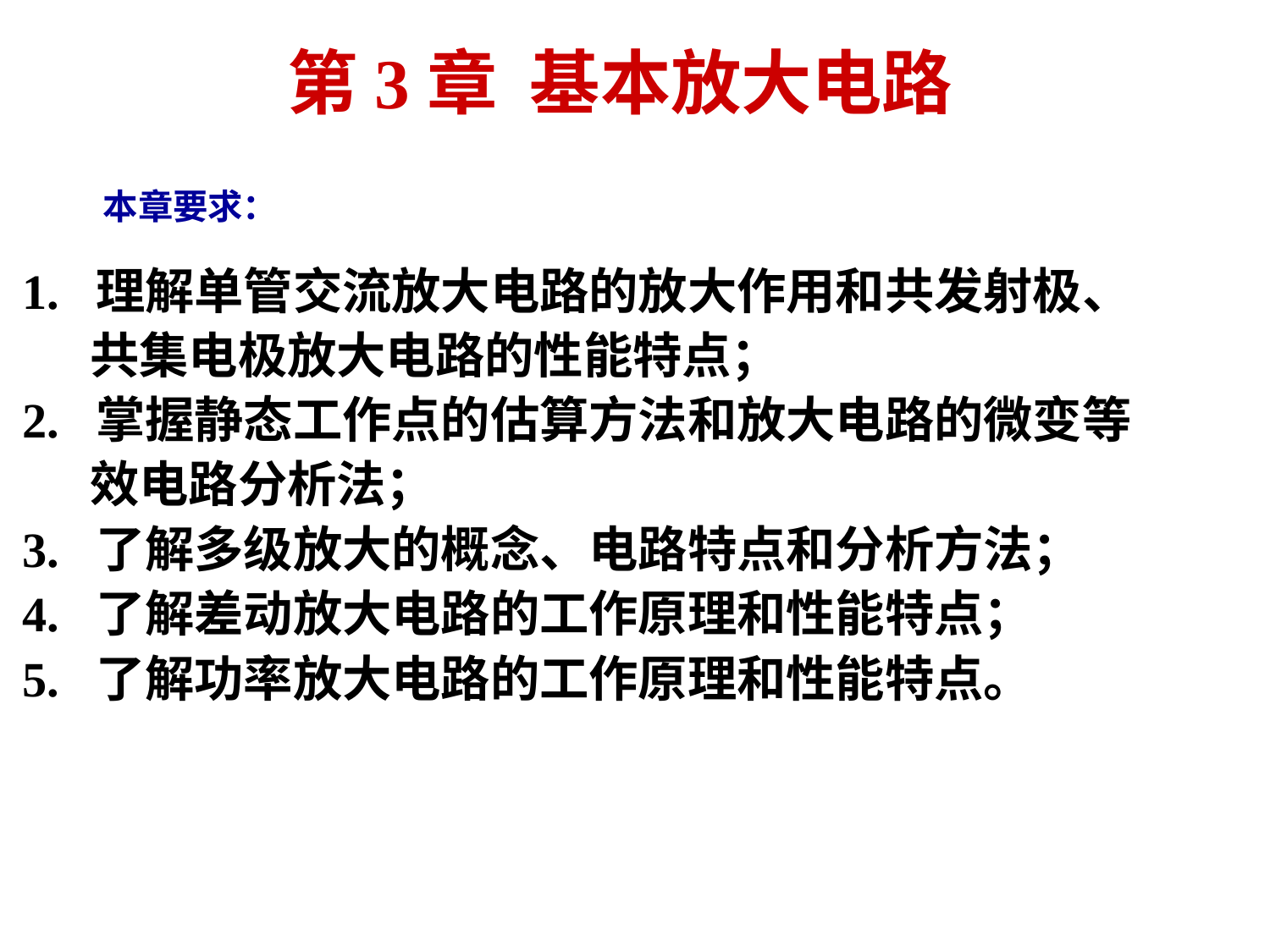

第3章  基本放大电路
# 本章要求：
1.  理解单管交流放大电路的放大作用和共发射极、
     共集电极放大电路的性能特点；
2.  掌握静态工作点的估算方法和放大电路的微变等
     效电路分析法；
3.  了解多级放大的概念、电路特点和分析方法；
4.  了解差动放大电路的工作原理和性能特点；
5.  了解功率放大电路的工作原理和性能特点。